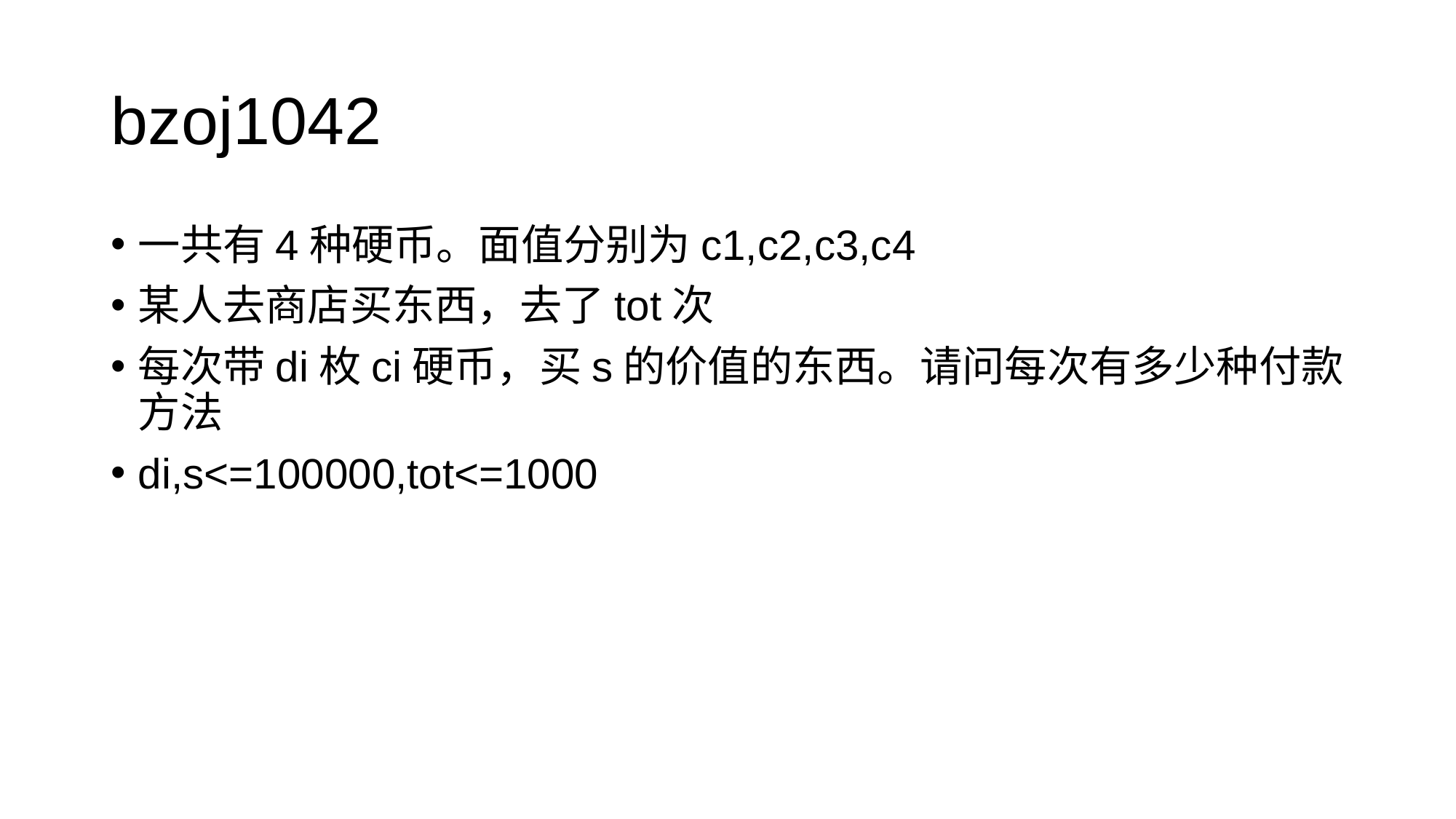

# bzoj1042
一共有4种硬币。面值分别为c1,c2,c3,c4
某人去商店买东西，去了tot次
每次带di枚ci硬币，买s的价值的东西。请问每次有多少种付款方法
di,s<=100000,tot<=1000